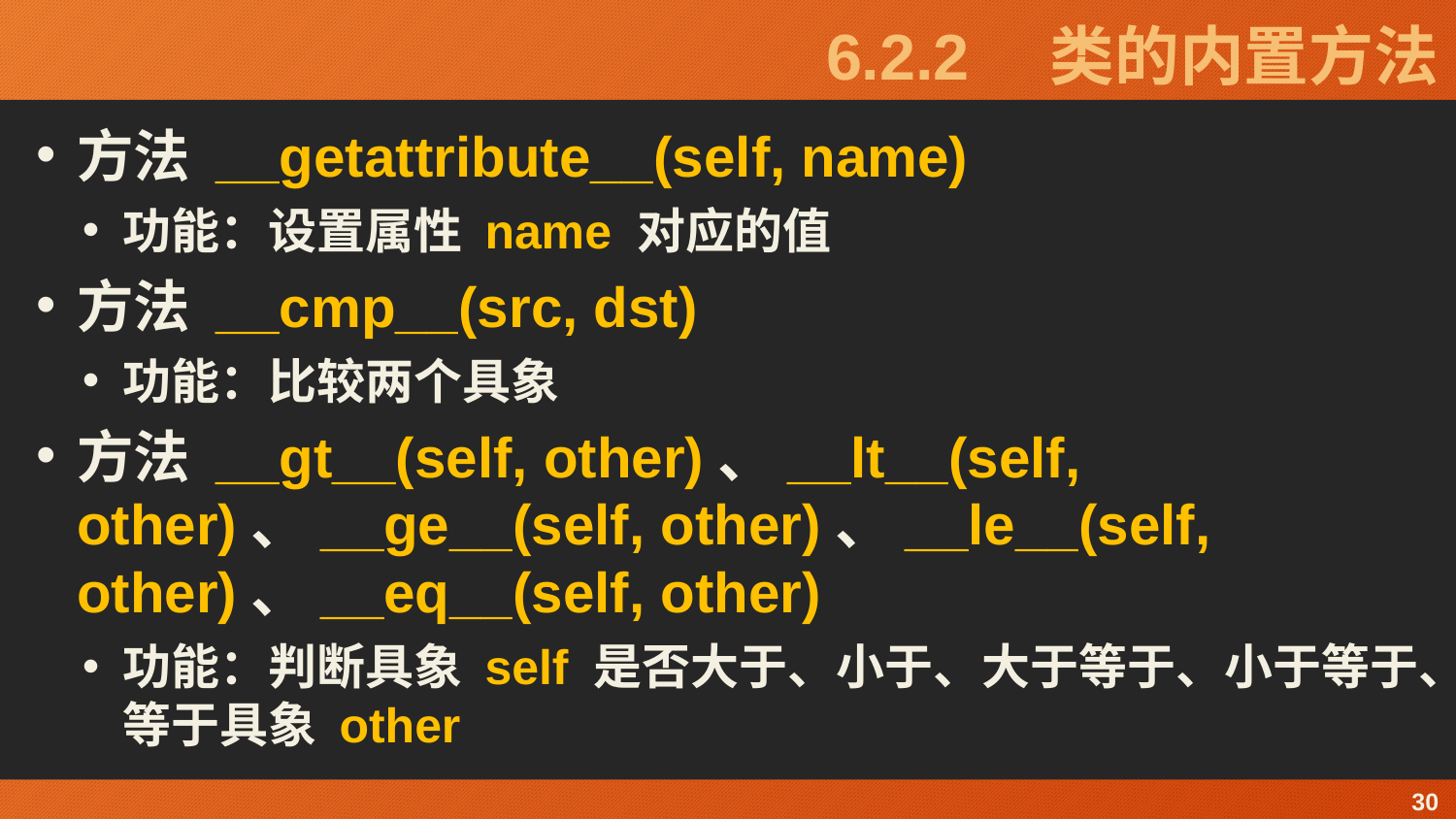

# 6.2.2　类的内置方法
方法 __getattribute__(self, name)
功能：设置属性 name 对应的值
方法 __cmp__(src, dst)
功能：比较两个具象
方法 __gt__(self, other)、__lt__(self, other)、__ge__(self, other)、__le__(self, other)、__eq__(self, other)
功能：判断具象 self 是否大于、小于、大于等于、小于等于、等于具象 other
30